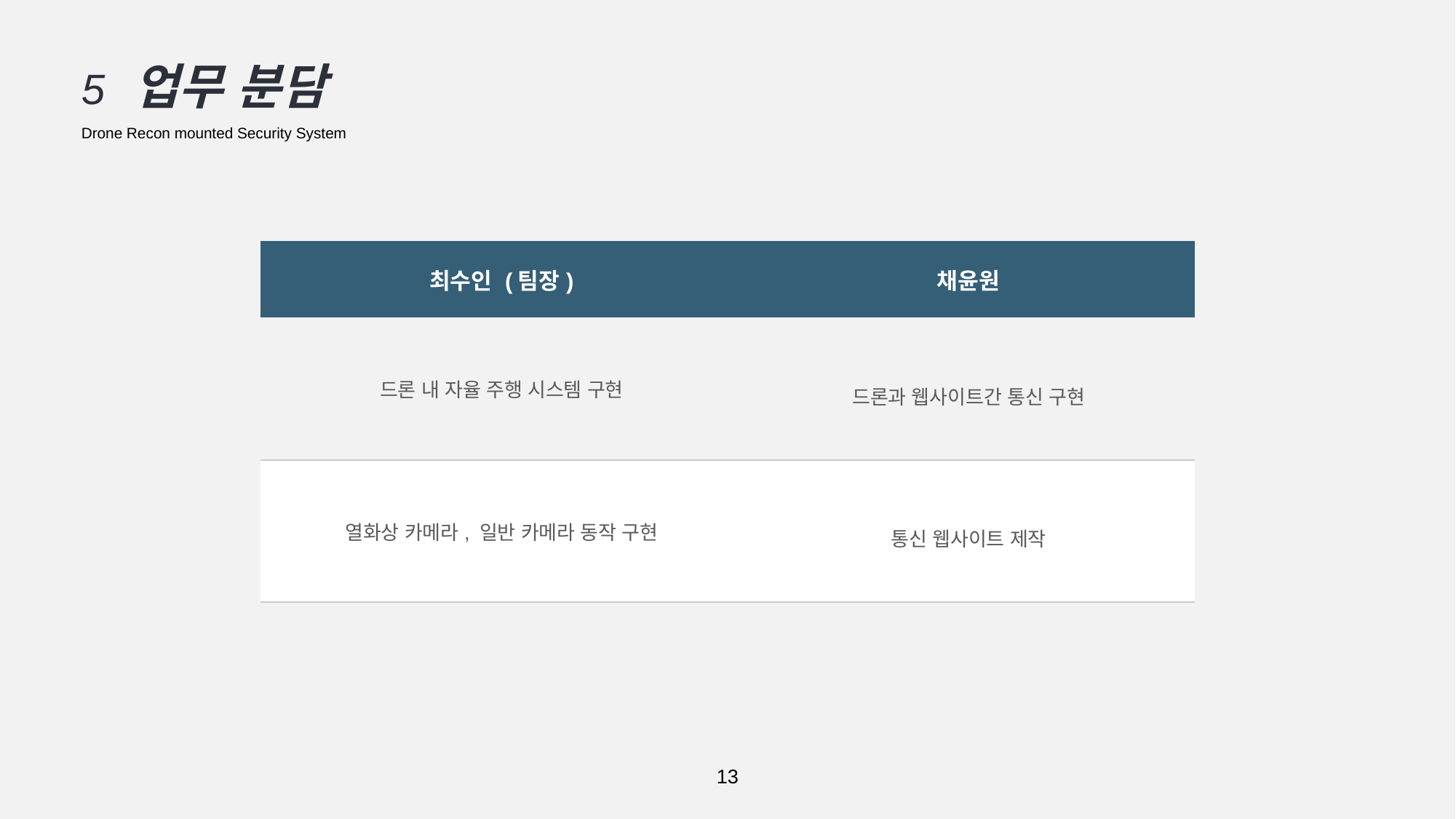

5  업무 분담
Drone Recon mounted Security System
| 최수인 (팀장) | 채윤원 |
| --- | --- |
| 드론 내 자율 주행 시스템 구현 | 드론과 웹사이트간 통신 구현 |
| 열화상 카메라, 일반 카메라 동작 구현 | 통신 웹사이트 제작 |
13